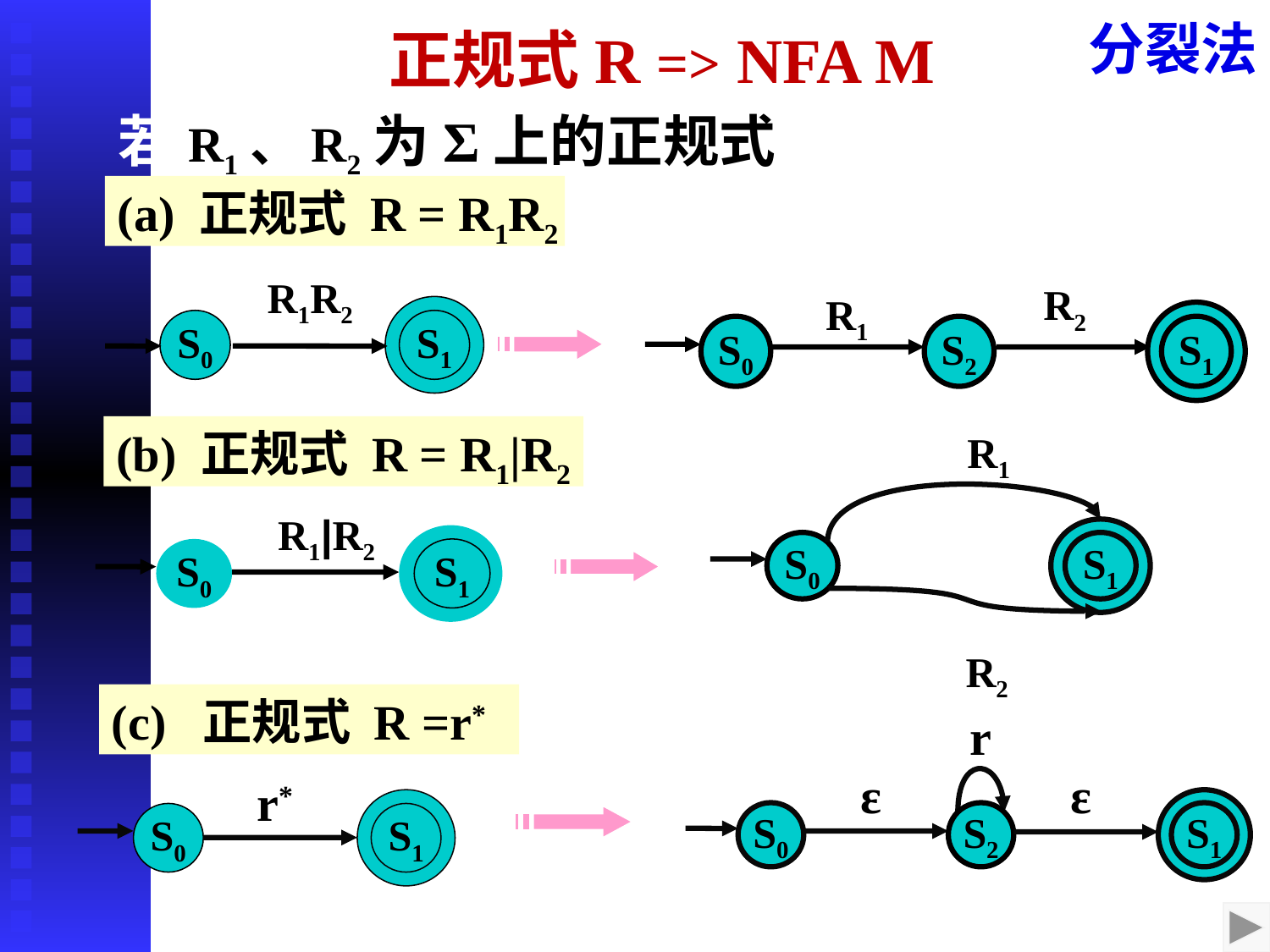

分裂法
正规式R => NFA M
若R1、R2为Σ上的正规式
(a) 正规式 R = R1R2
R1R2

S1
S0

R2
R1

S1
S0
S2

(b) 正规式 R = R1|R2
R1

S1
S0

R2
R1|R2

S1
S0

(c)  正规式 R =r*
r
ε
ε

S1
S0
S2

r*

S1
S0

2020/10/7